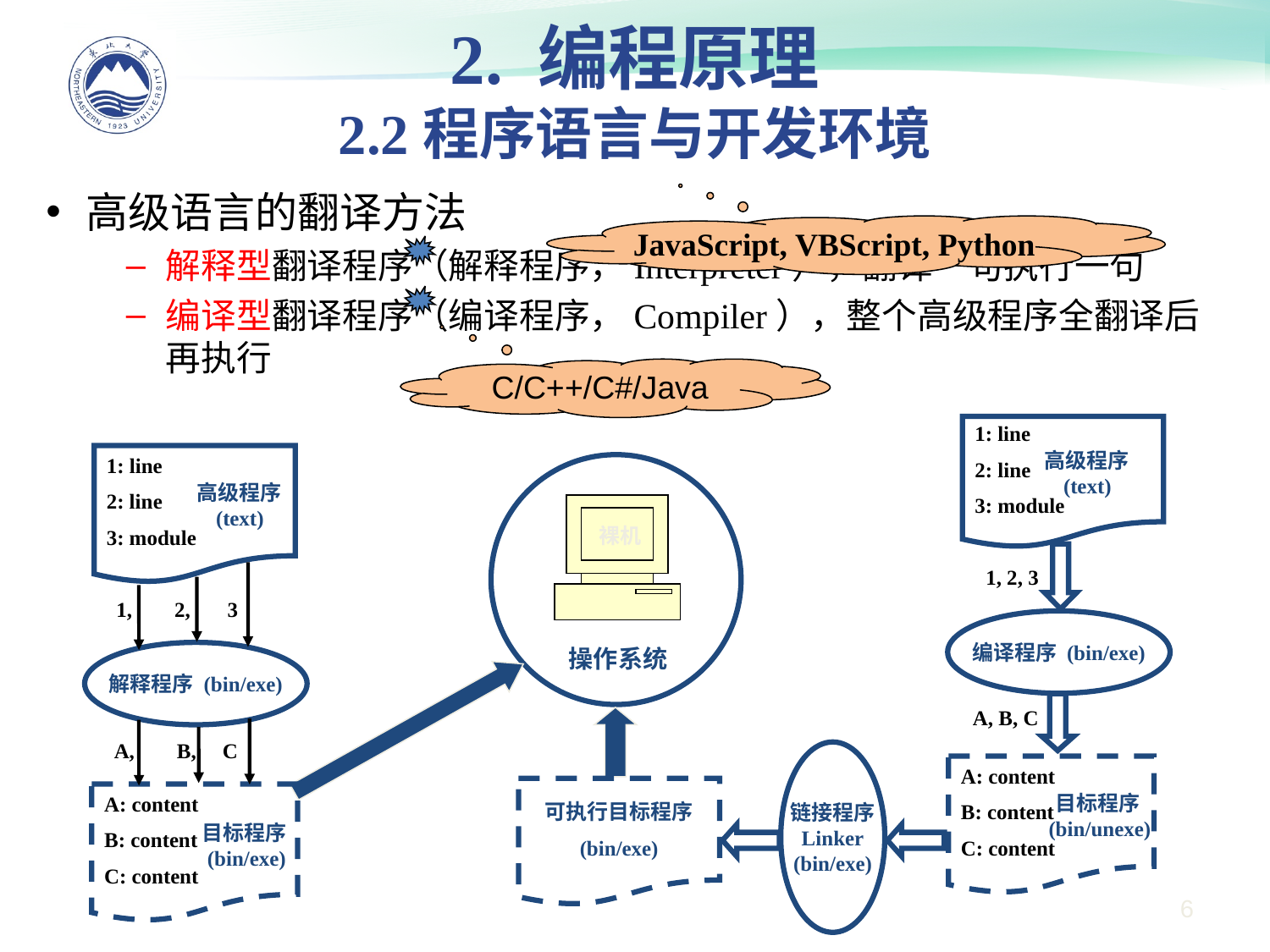

# 2. 编程原理 2.2程序语言与开发环境
高级语言的翻译方法
解释型翻译程序（解释程序，Interpreter），翻译一句执行一句
编译型翻译程序（编译程序，Compiler），整个高级程序全翻译后再执行
JavaScript, VBScript, Python

C/C++/C#/Java
1: line
2: line
3: module
1: line
2: line
3: module
高级程序(text)

1,        2,       3
解释程序 (bin/exe)

A,        B,     C
A: content
B: content
C: content
A: content
B: content
C: content
目标程序(bin/exe)
高级程序(text)

裸机
操作系统

1, 2, 3
编译程序 (bin/exe)

A, B, C

链接程序
Linker
(bin/exe)
可执行目标程序
(bin/exe)
目标程序(bin/unexe)

6